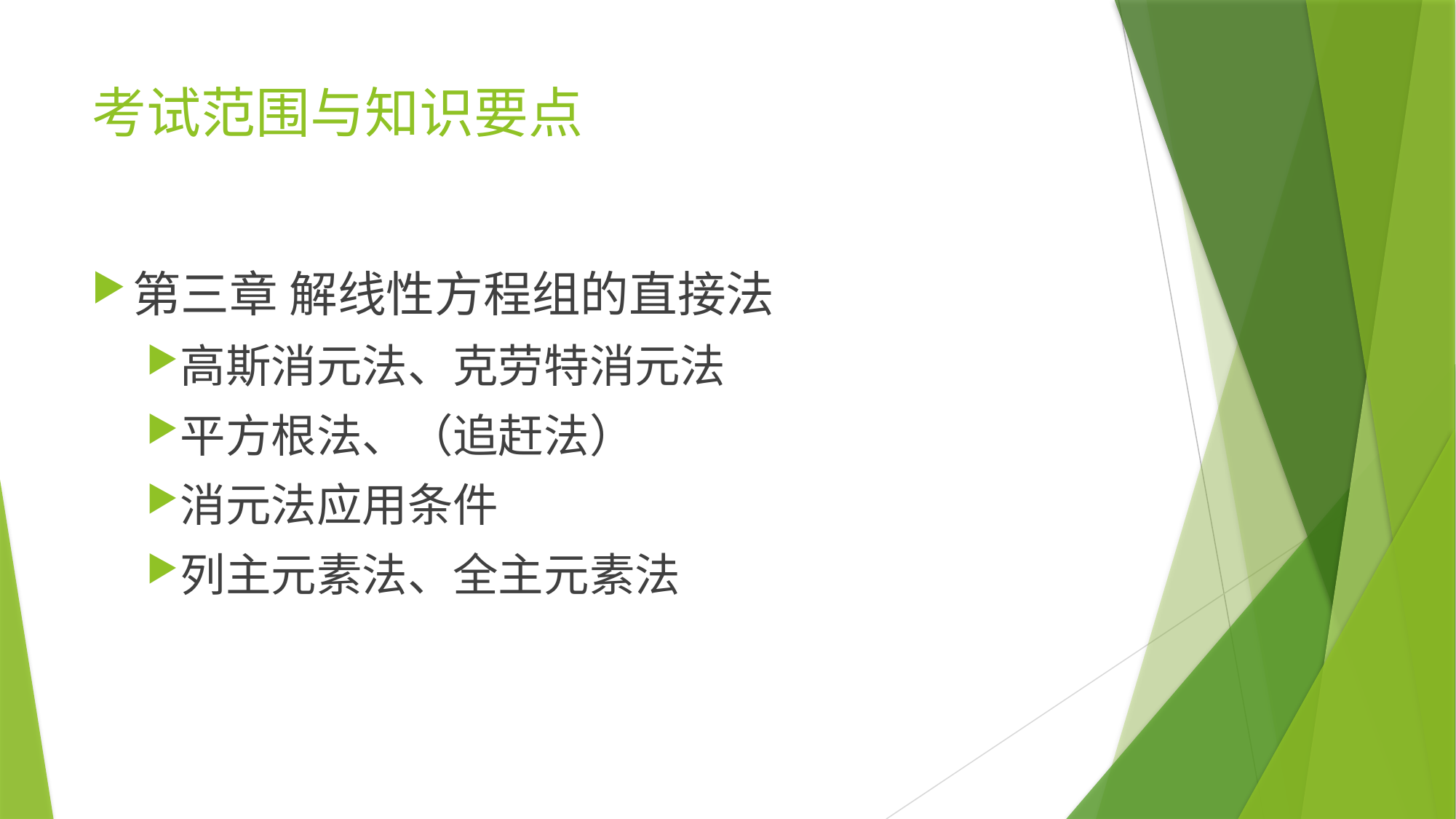

# 考试范围与知识要点
第三章 解线性方程组的直接法
高斯消元法、克劳特消元法
平方根法、（追赶法）
消元法应用条件
列主元素法、全主元素法